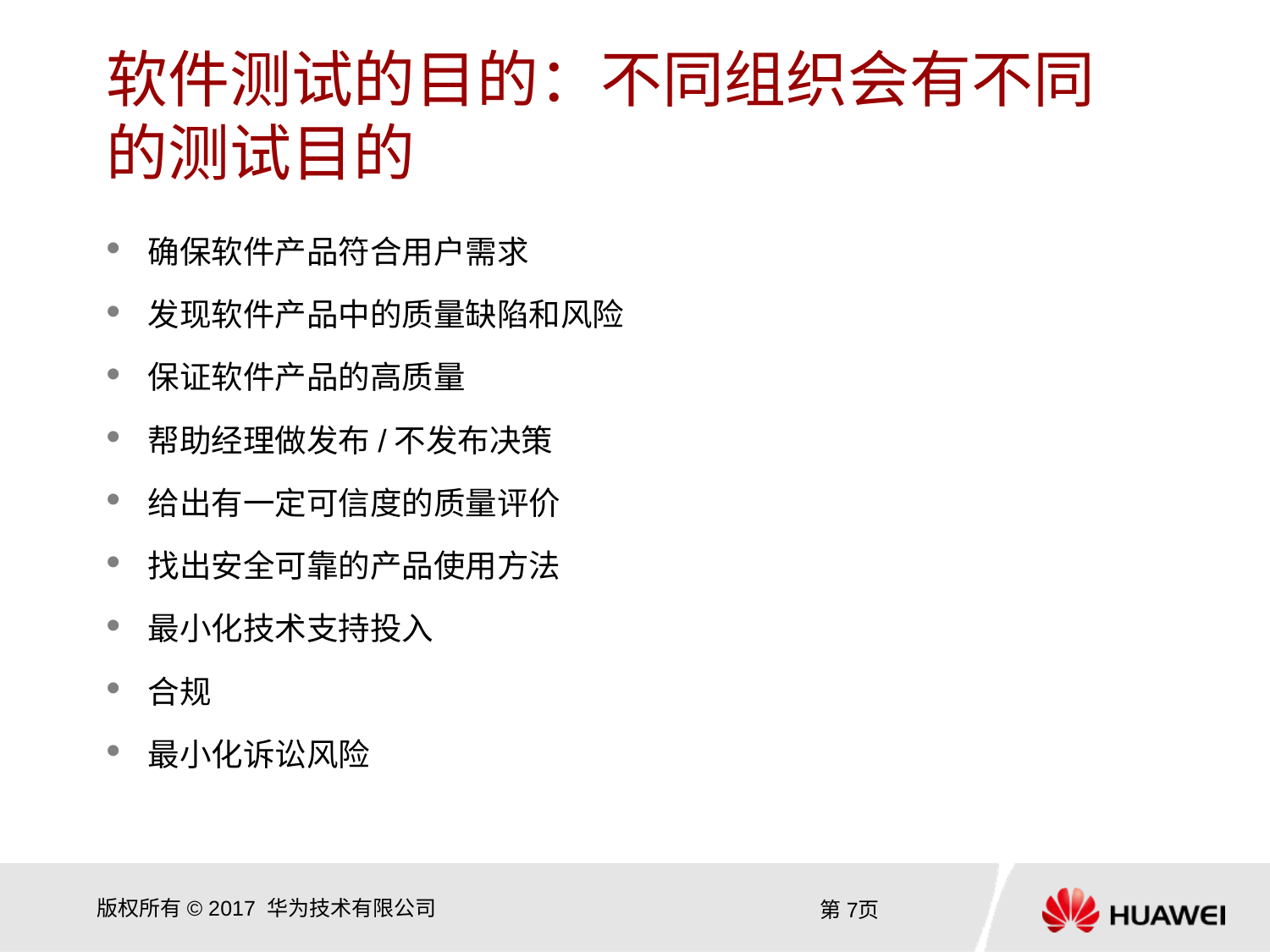

# 软件测试的目的：不同组织会有不同的测试目的
确保软件产品符合用户需求
发现软件产品中的质量缺陷和风险
保证软件产品的高质量
帮助经理做发布/不发布决策
给出有一定可信度的质量评价
找出安全可靠的产品使用方法
最小化技术支持投入
合规
最小化诉讼风险